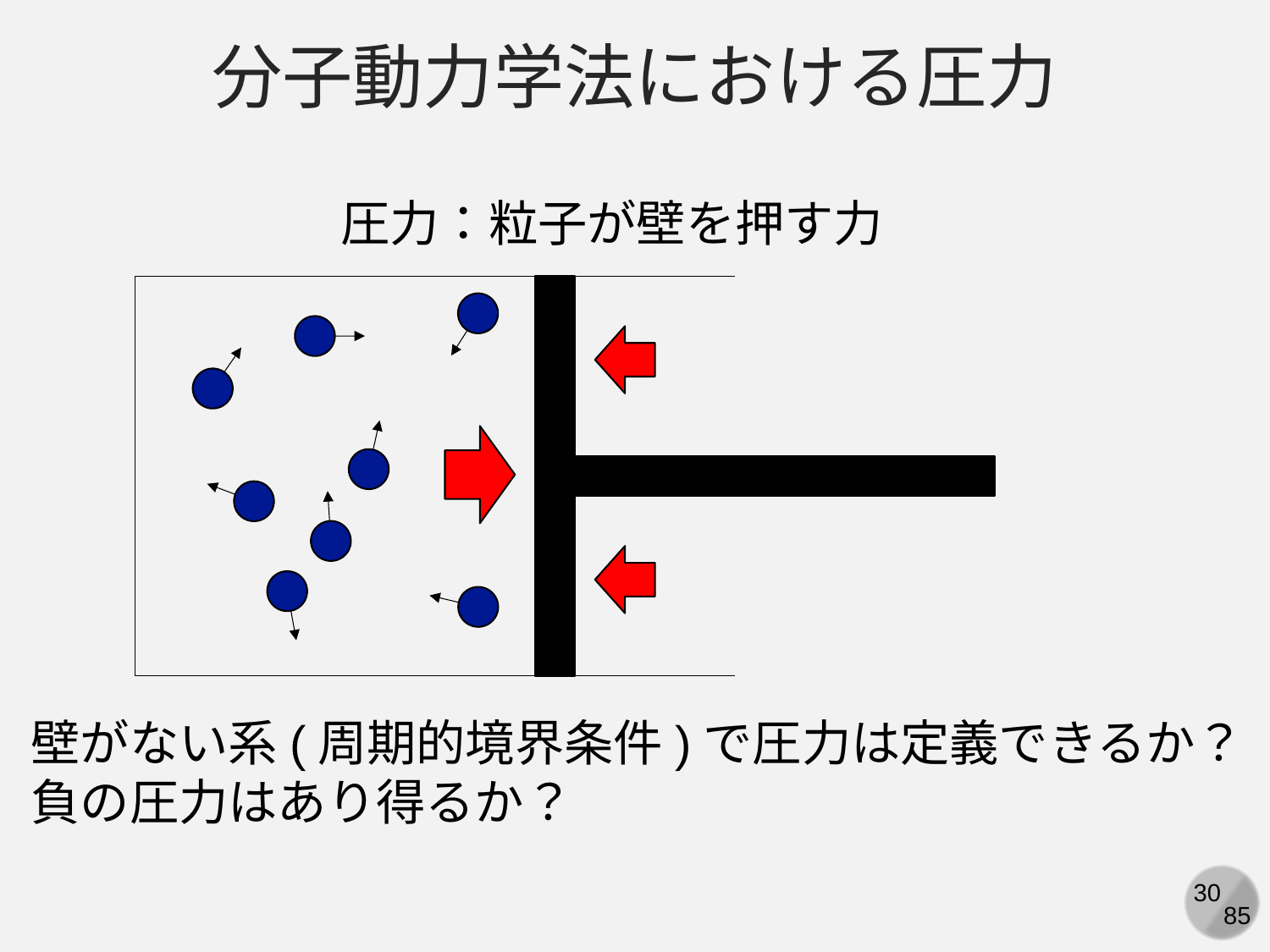

分子動力学法における圧力
圧力：粒子が壁を押す力

壁がない系(周期的境界条件)で圧力は定義できるか？
負の圧力はあり得るか？